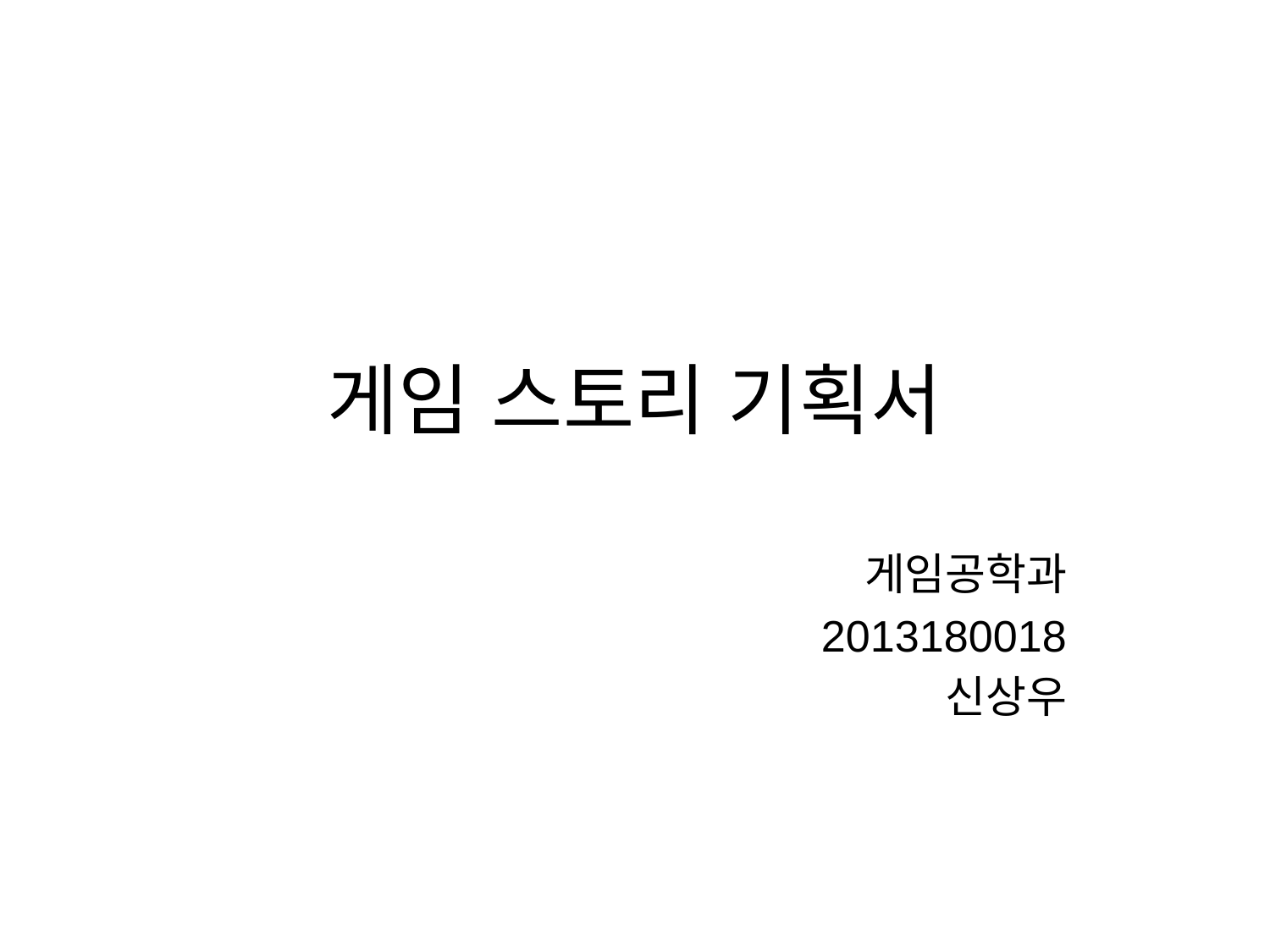

# 게임 스토리 기획서
게임공학과
2013180018
신상우